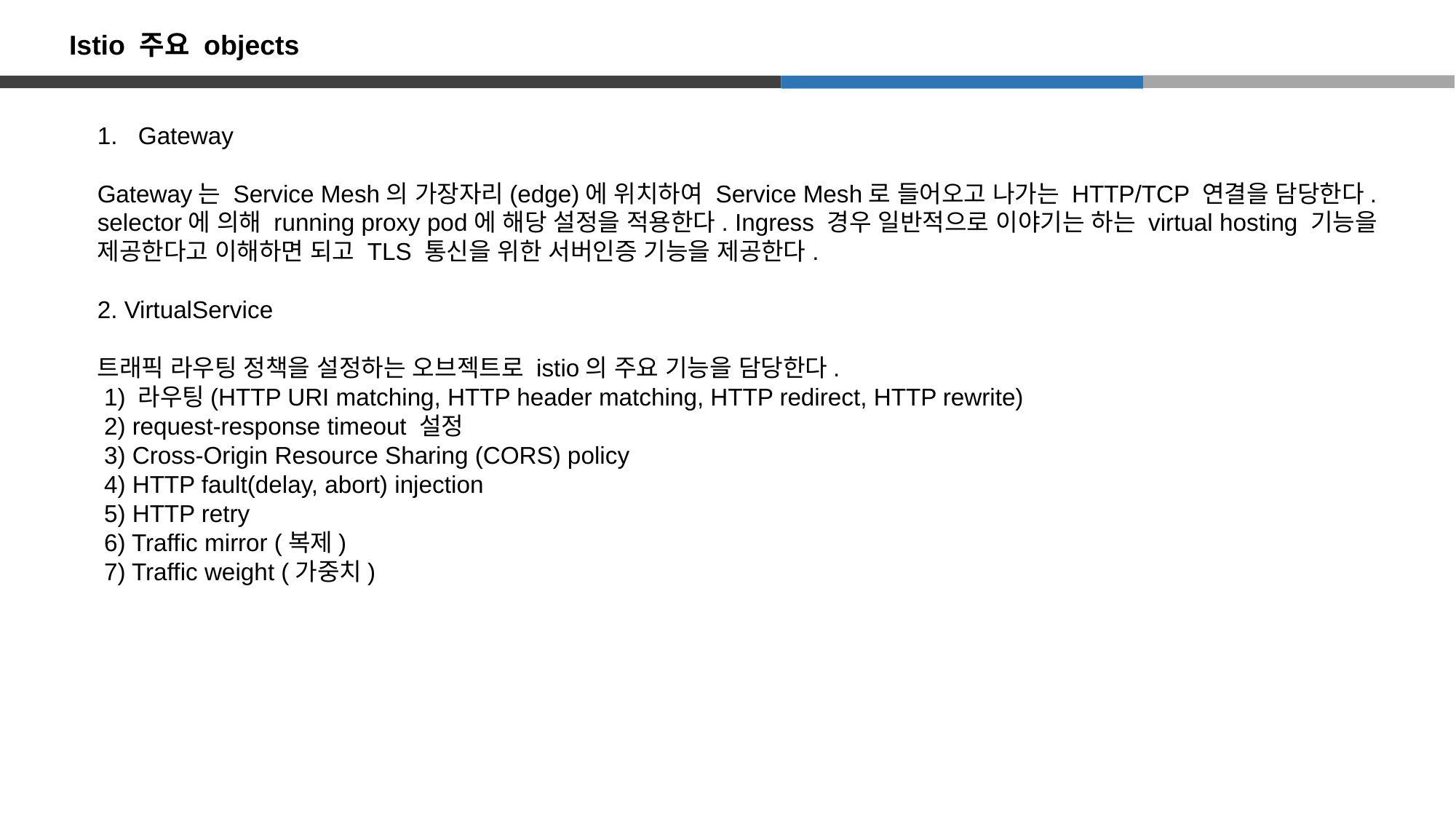

Istio 주요 objects

Gateway

Gateway는 Service Mesh의 가장자리(edge)에 위치하여 Service Mesh로 들어오고 나가는 HTTP/TCP 연결을 담당한다.
selector에 의해 running proxy pod에 해당 설정을 적용한다. Ingress 경우 일반적으로 이야기는 하는 virtual hosting 기능을
제공한다고 이해하면 되고 TLS 통신을 위한 서버인증 기능을 제공한다.

2. VirtualService

트래픽 라우팅 정책을 설정하는 오브젝트로 istio의 주요 기능을 담당한다.
 1) 라우팅(HTTP URI matching, HTTP header matching, HTTP redirect, HTTP rewrite)
 2) request-response timeout 설정
 3) Cross-Origin Resource Sharing (CORS) policy
 4) HTTP fault(delay, abort) injection
 5) HTTP retry
 6) Traffic mirror (복제)
 7) Traffic weight (가중치)